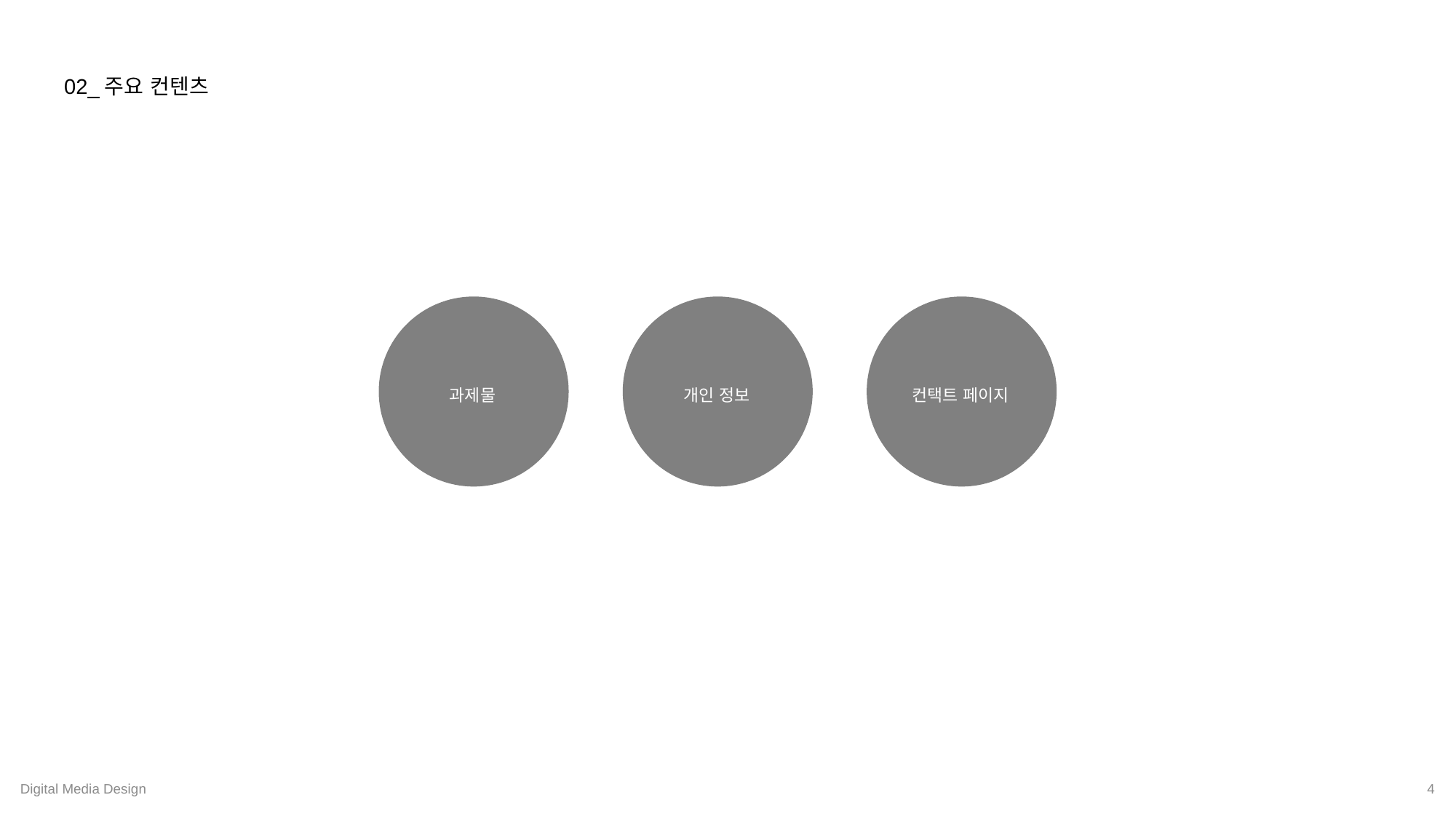

02_주요 컨텐츠

과제물
개인 정보
컨택트 페이지